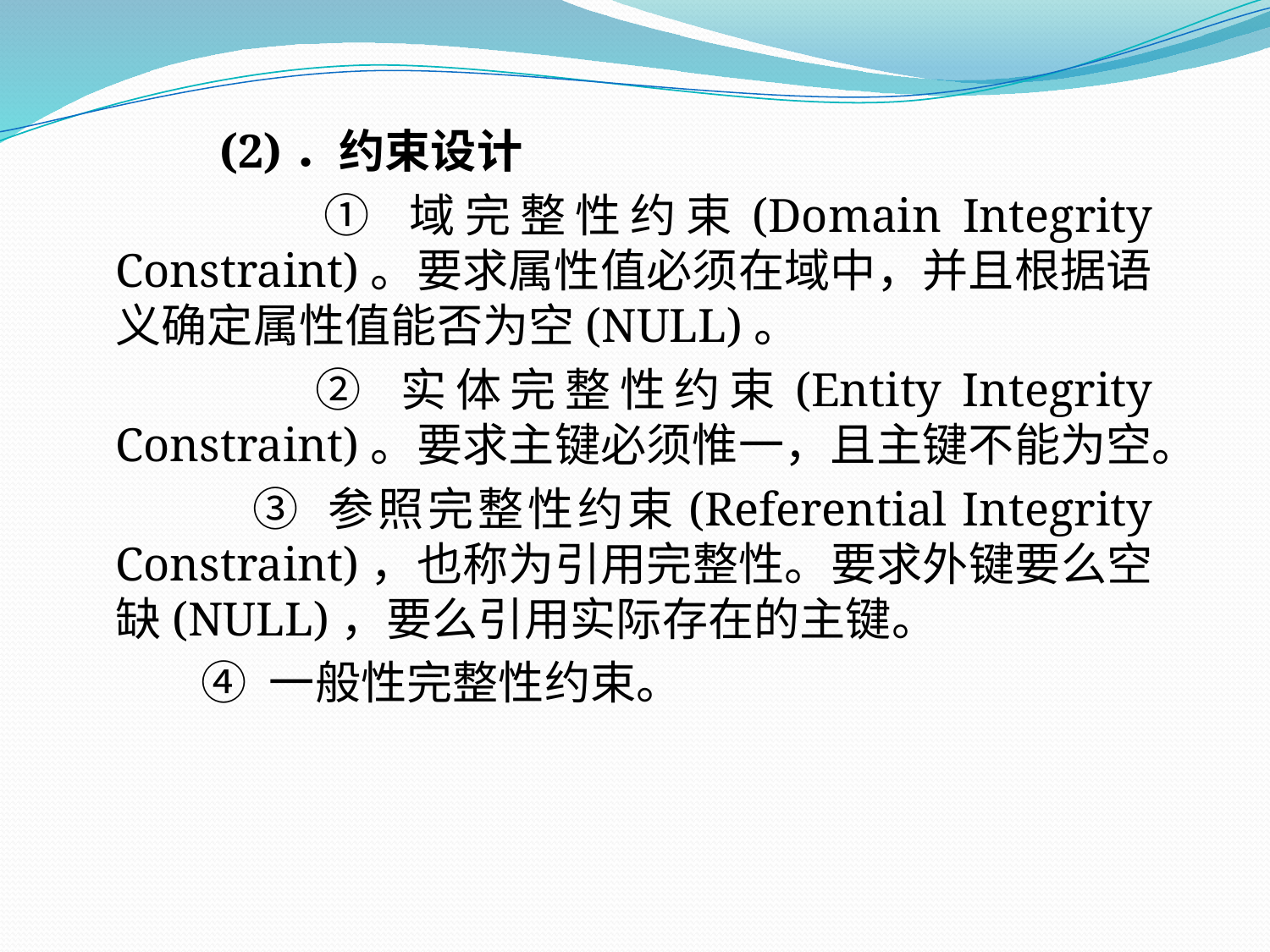

(2)．约束设计
            ① 域完整性约束(Domain Integrity Constraint)。要求属性值必须在域中，并且根据语义确定属性值能否为空(NULL)。
            ② 实体完整性约束(Entity Integrity Constraint)。要求主键必须惟一，且主键不能为空。
            ③ 参照完整性约束(Referential Integrity Constraint)，也称为引用完整性。要求外键要么空缺(NULL)，要么引用实际存在的主键。
            ④ 一般性完整性约束。